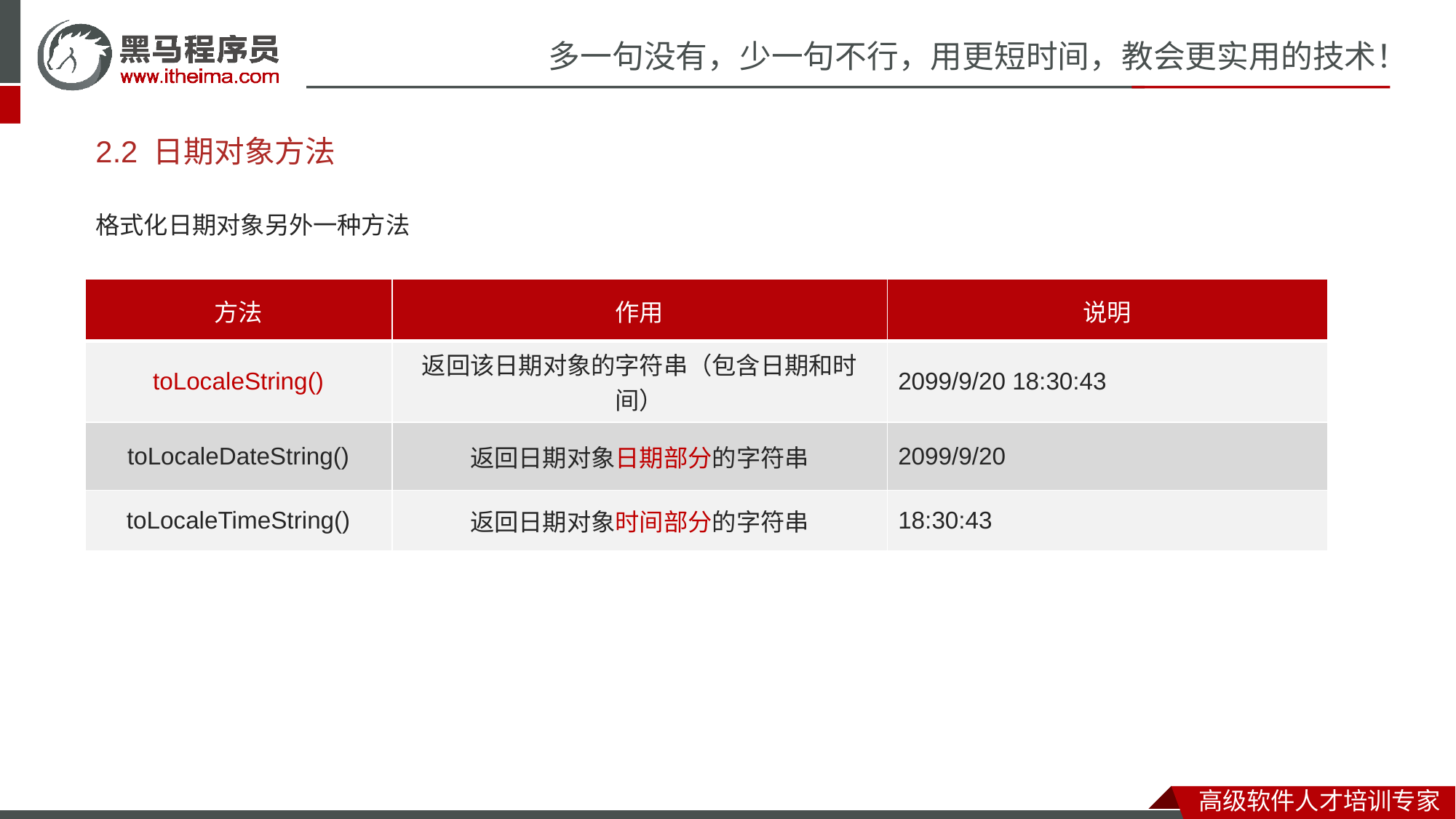

# 2.2 日期对象方法
格式化日期对象另外一种方法

| 方法 | 作用 | 说明 |
| --- | --- | --- |
| toLocaleString() | 返回该日期对象的字符串（包含日期和时间） | 2099/9/20 18:30:43 |
| toLocaleDateString() | 返回日期对象日期部分的字符串 | 2099/9/20 |
| toLocaleTimeString() | 返回日期对象时间部分的字符串 | 18:30:43 |